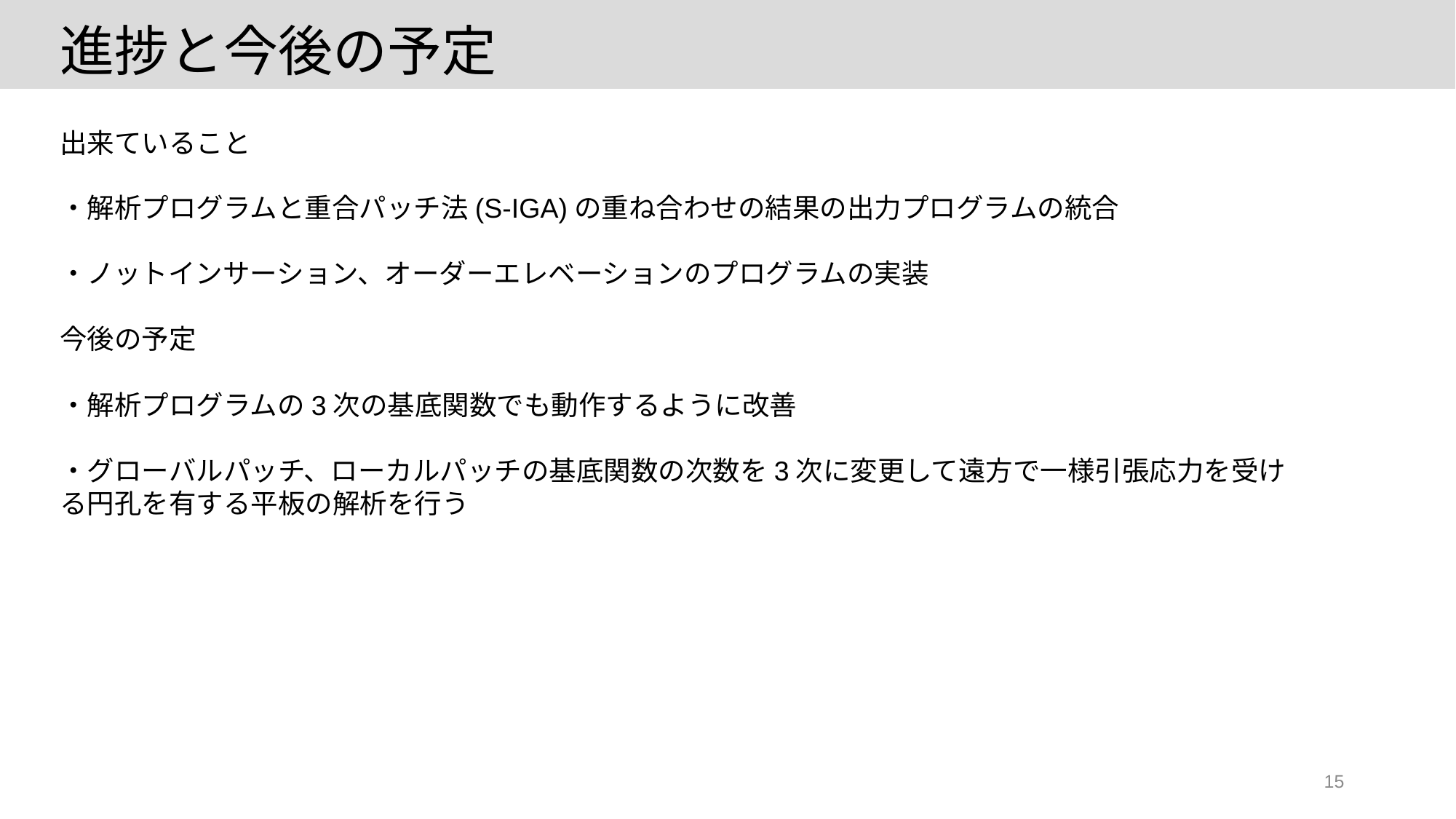

進捗と今後の予定
出来ていること

・解析プログラムと重合パッチ法(S-IGA)の重ね合わせの結果の出力プログラムの統合

・ノットインサーション、オーダーエレベーションのプログラムの実装

今後の予定

・解析プログラムの3次の基底関数でも動作するように改善

・グローバルパッチ、ローカルパッチの基底関数の次数を3次に変更して遠方で一様引張応力を受ける円孔を有する平板の解析を行う
15